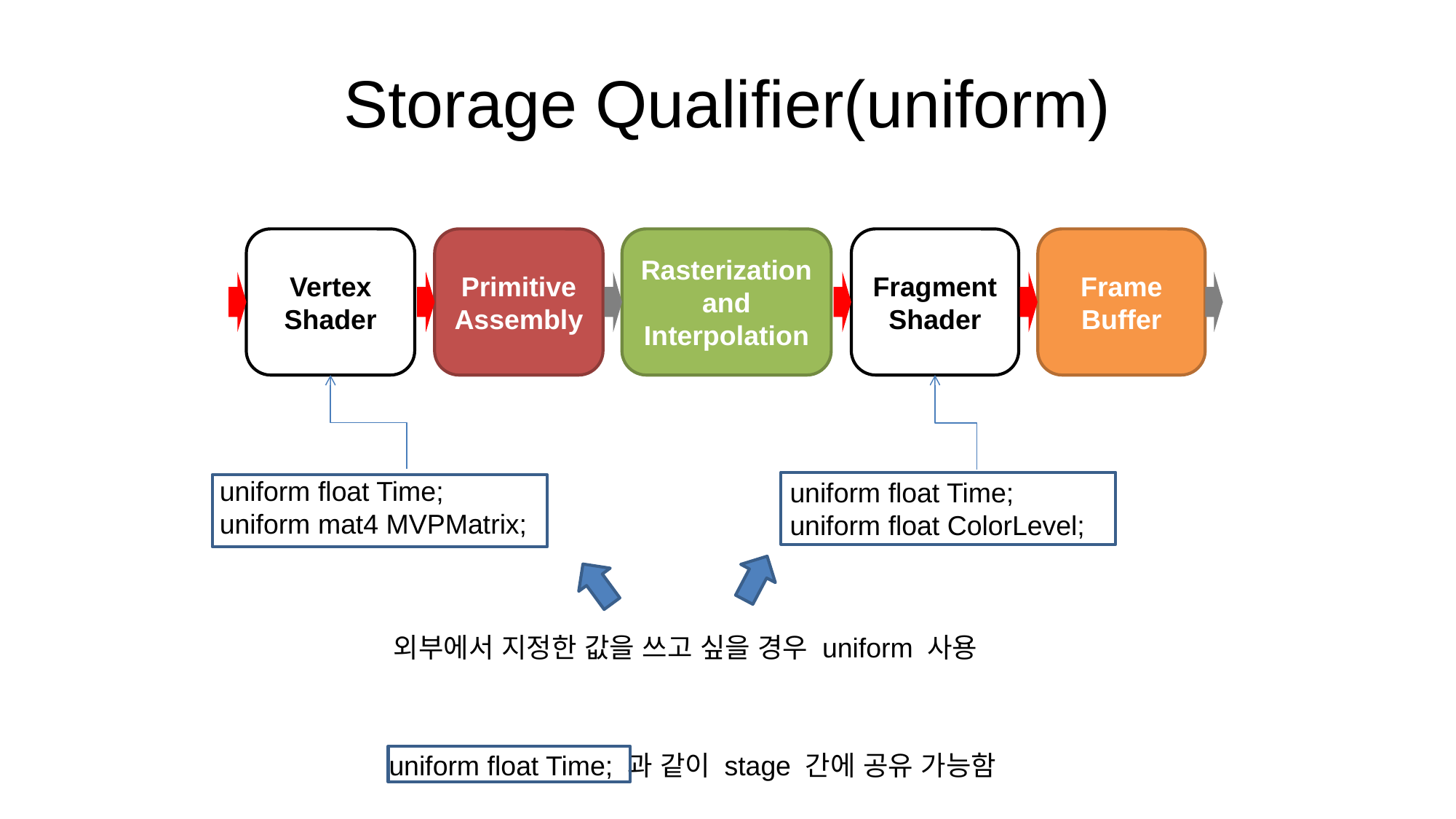

# Storage Qualifier(uniform)
Vertex Shader
Primitive Assembly
Rasterization and Interpolation
Fragment Shader
Frame Buffer

uniform float Time;
uniform mat4 MVPMatrix;
uniform float Time;
uniform float ColorLevel;

외부에서 지정한 값을 쓰고 싶을 경우 uniform 사용
uniform float Time; 과 같이 stage 간에 공유 가능함